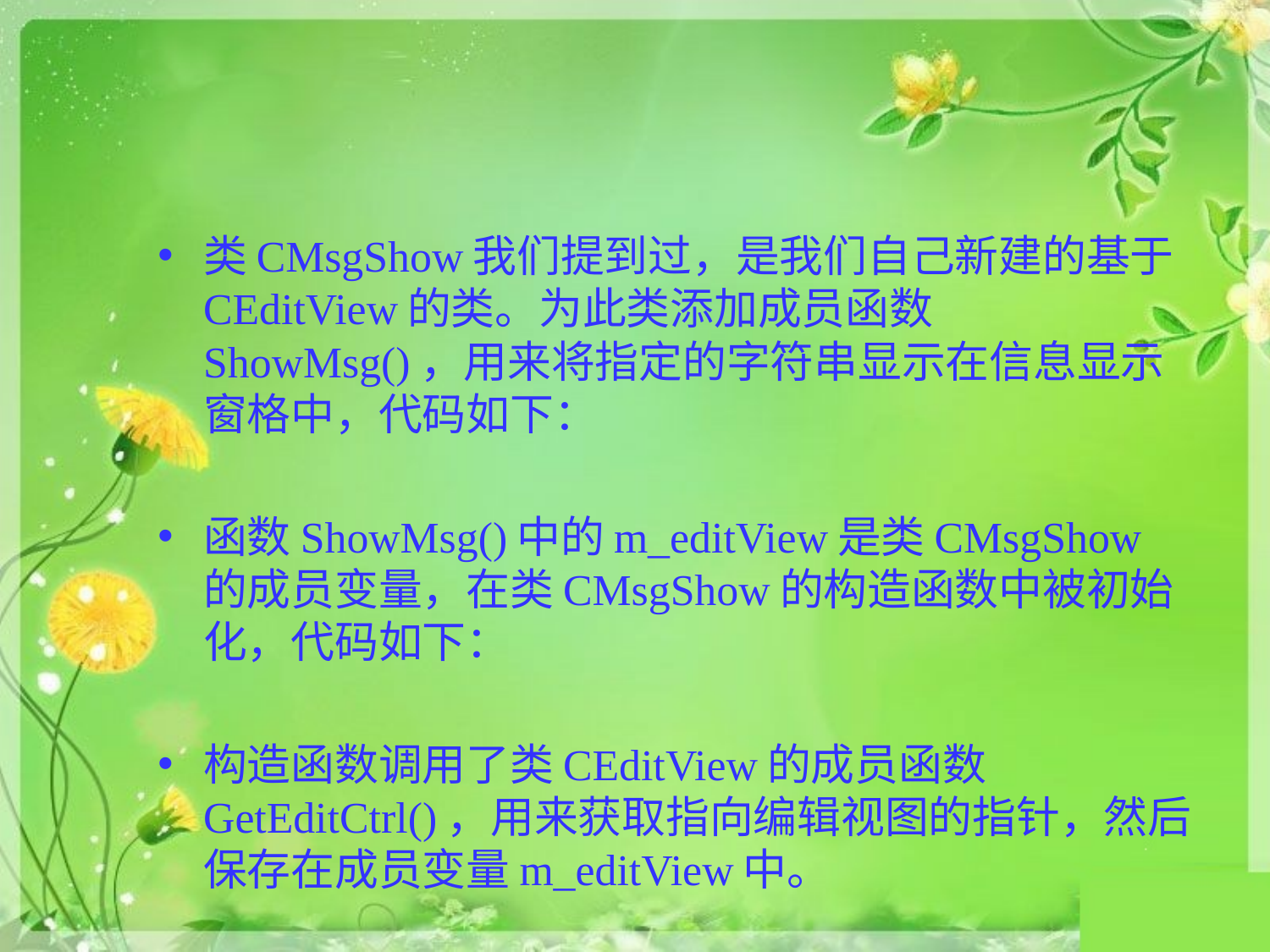

#
类CMsgShow我们提到过，是我们自己新建的基于CEditView的类。为此类添加成员函数ShowMsg()，用来将指定的字符串显示在信息显示窗格中，代码如下：

函数ShowMsg()中的m_editView是类CMsgShow的成员变量，在类CMsgShow的构造函数中被初始化，代码如下：

构造函数调用了类CEditView的成员函数GetEditCtrl()，用来获取指向编辑视图的指针，然后保存在成员变量m_editView中。